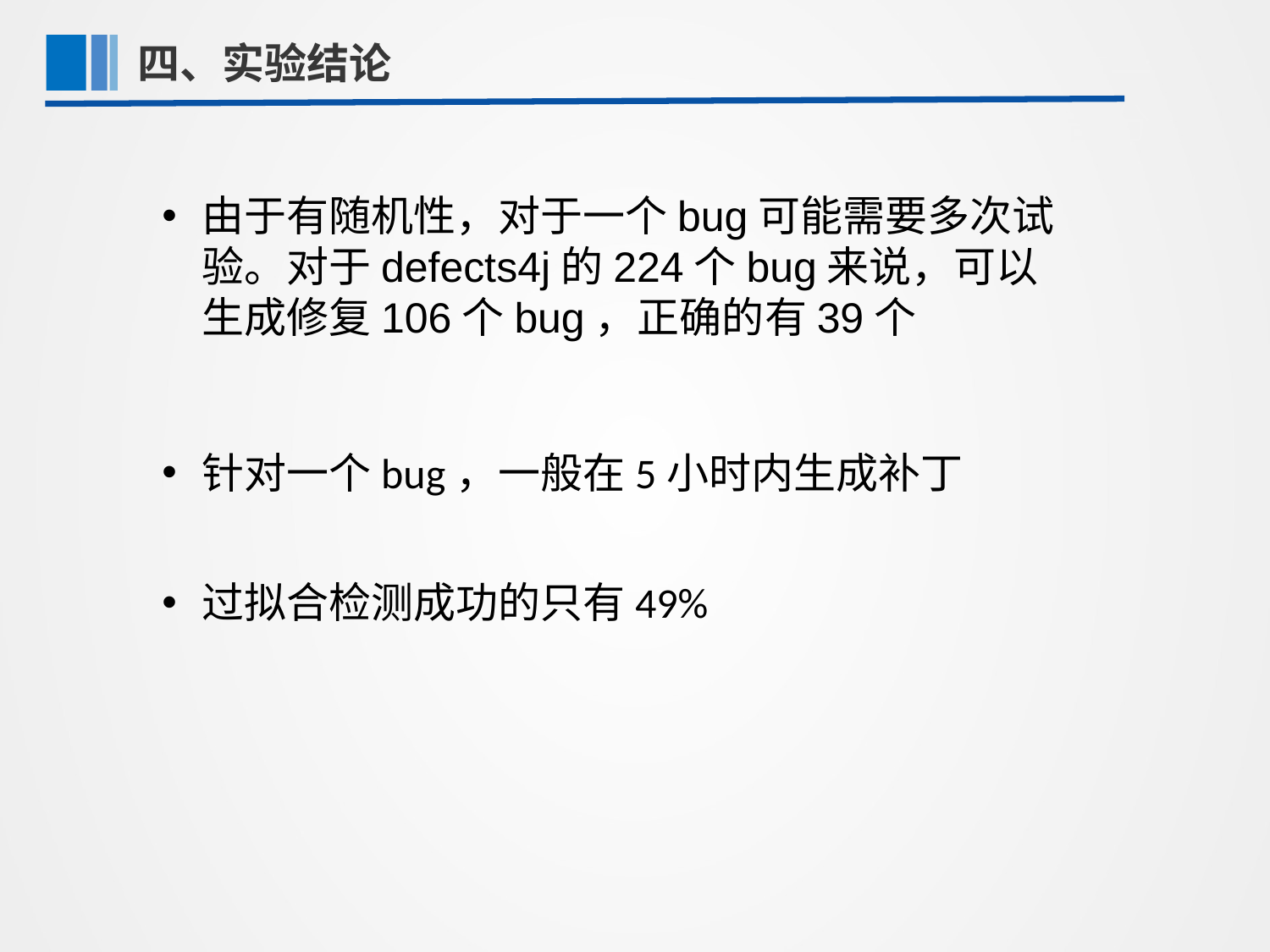

四、实验结论

第一部分
由于有随机性，对于一个bug可能需要多次试验。对于defects4j的224个bug来说，可以生成修复106个bug，正确的有39个
针对一个bug，一般在5小时内生成补丁
过拟合检测成功的只有49%